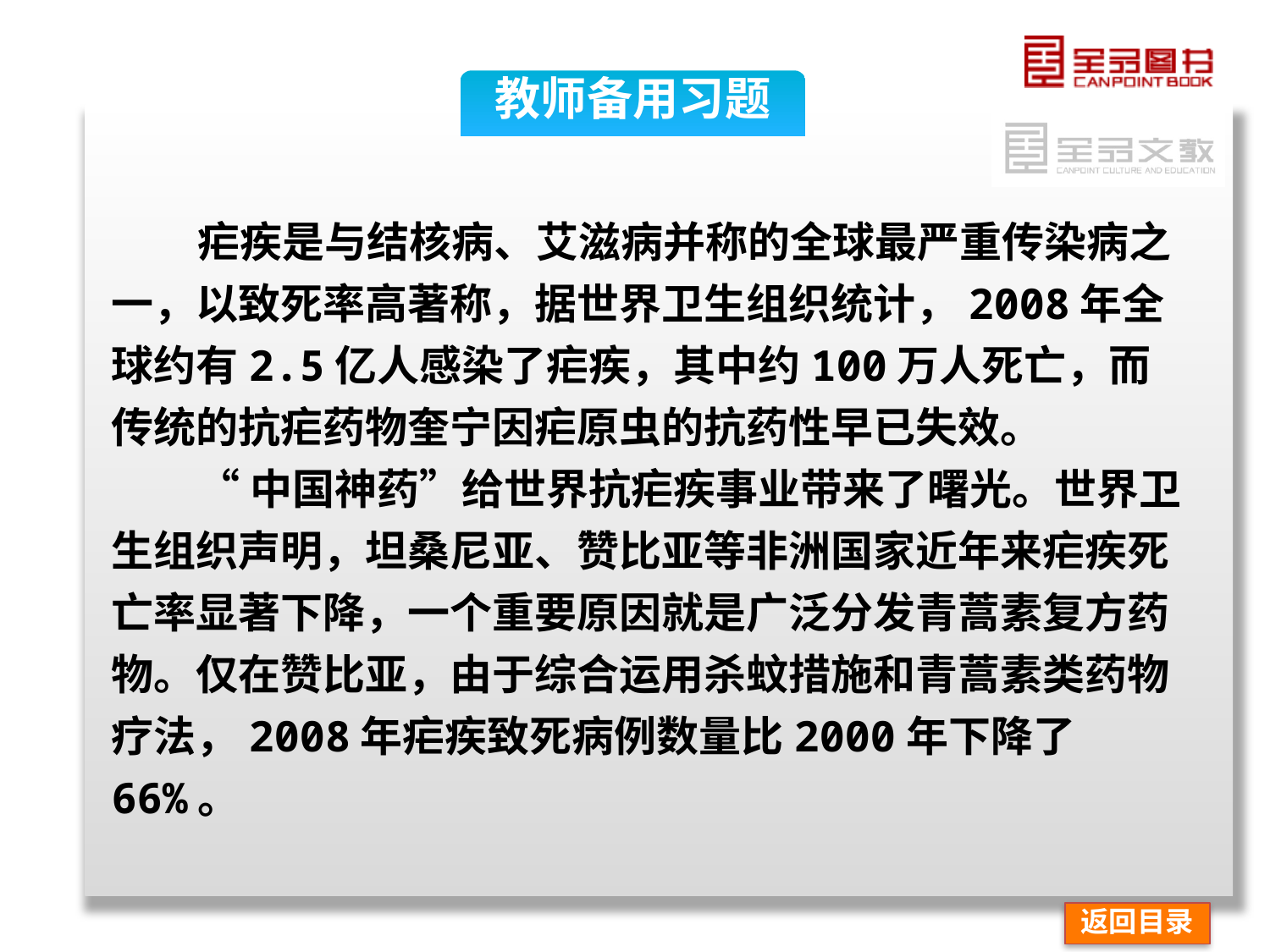

教师备用习题
疟疾是与结核病、艾滋病并称的全球最严重传染病之一，以致死率高著称，据世界卫生组织统计，2008年全球约有2.5亿人感染了疟疾，其中约100万人死亡，而传统的抗疟药物奎宁因疟原虫的抗药性早已失效。
“中国神药”给世界抗疟疾事业带来了曙光。世界卫生组织声明，坦桑尼亚、赞比亚等非洲国家近年来疟疾死亡率显著下降，一个重要原因就是广泛分发青蒿素复方药物。仅在赞比亚，由于综合运用杀蚊措施和青蒿素类药物疗法，2008年疟疾致死病例数量比2000年下降了66%。
返回目录